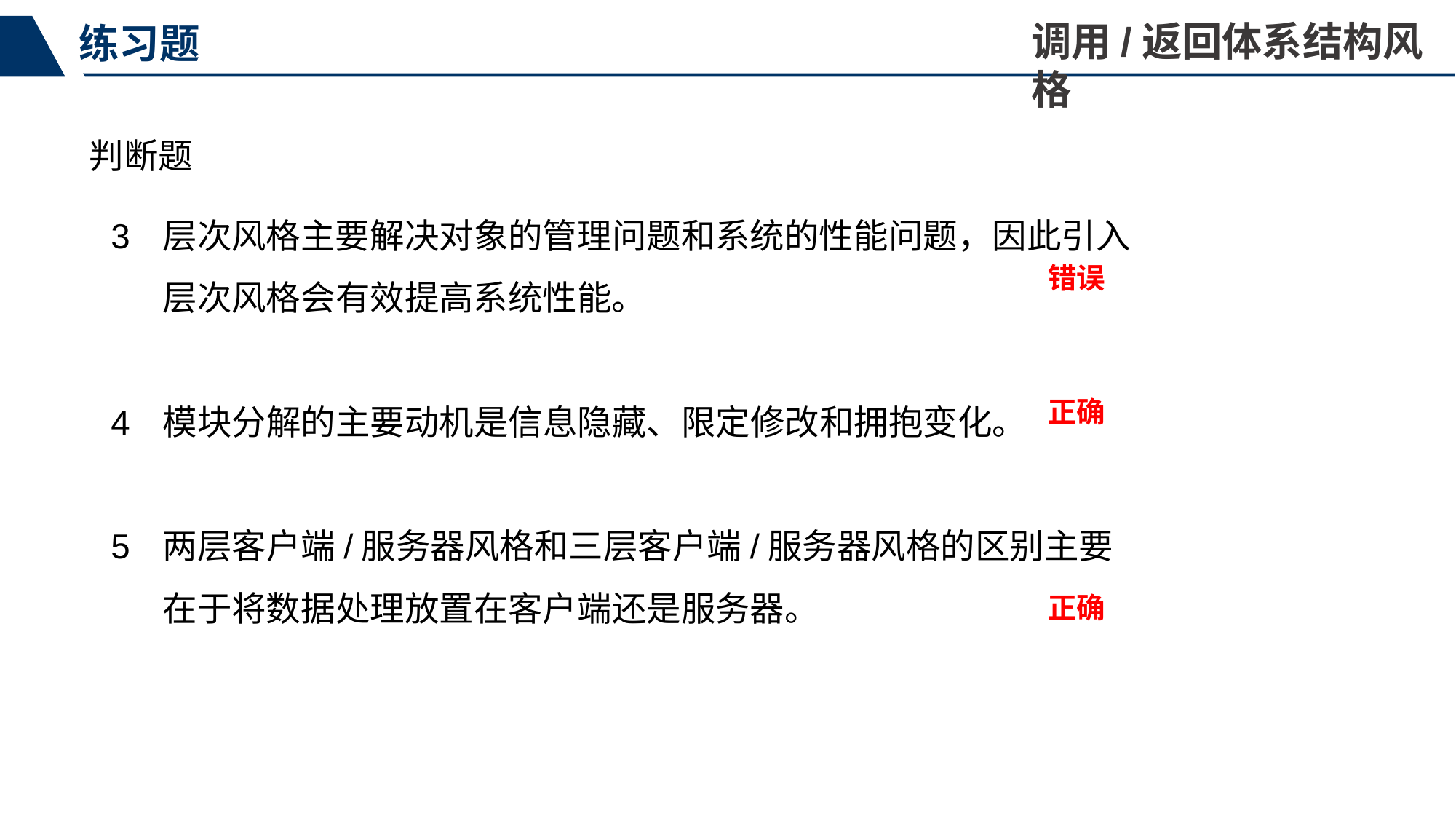

调用/返回体系结构风格

练习题

判断题

层次风格主要解决对象的管理问题和系统的性能问题，因此引入层次风格会有效提高系统性能。

模块分解的主要动机是信息隐藏、限定修改和拥抱变化。

两层客户端/服务器风格和三层客户端/服务器风格的区别主要在于将数据处理放置在客户端还是服务器。
错误
正确
正确